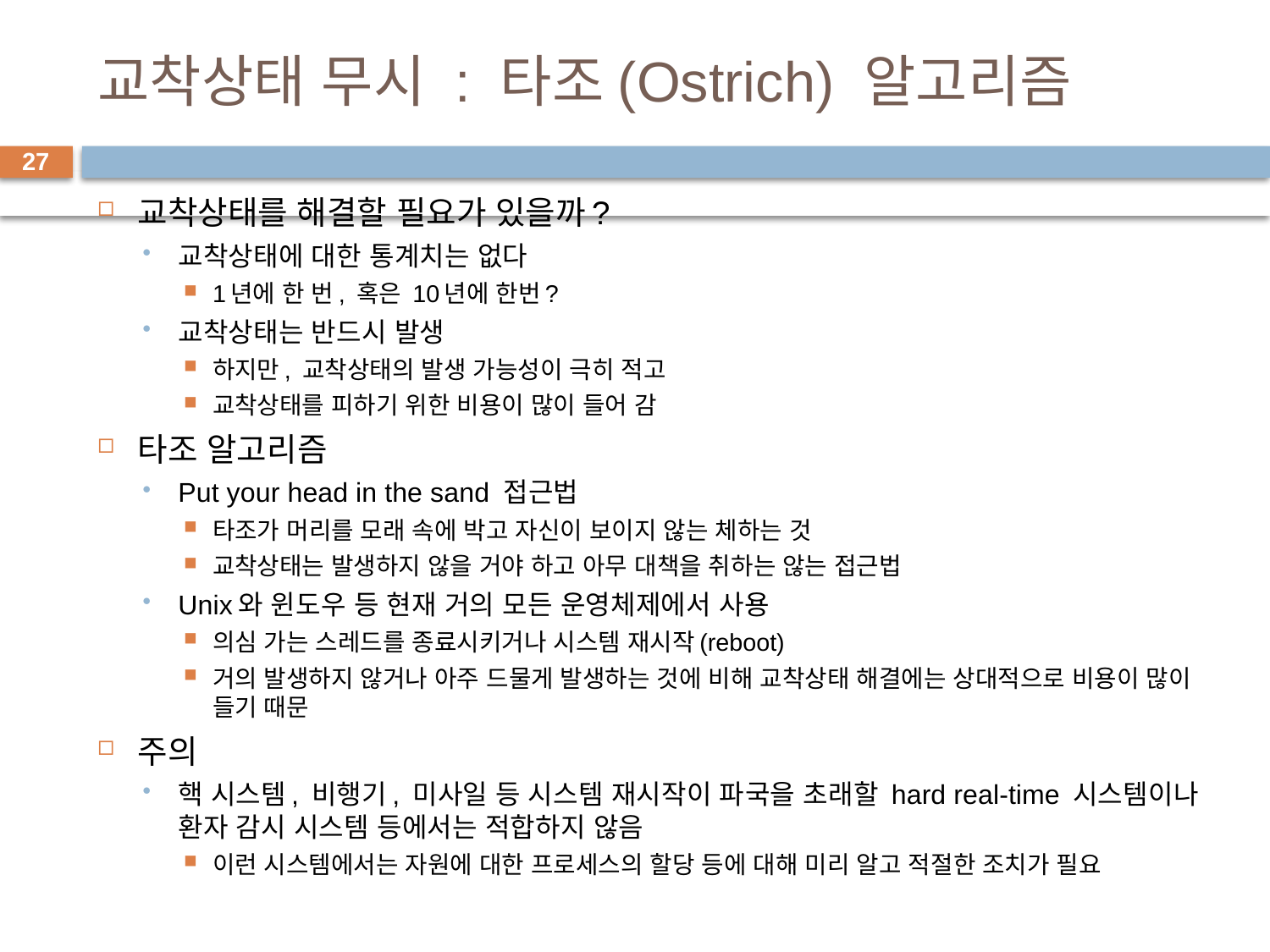

# 교착상태 무시 : 타조(Ostrich) 알고리즘
27
교착상태를 해결할 필요가 있을까?
교착상태에 대한 통계치는 없다
1년에 한 번, 혹은 10년에 한번?
교착상태는 반드시 발생
하지만, 교착상태의 발생 가능성이 극히 적고
교착상태를 피하기 위한 비용이 많이 들어 감
타조 알고리즘
Put your head in the sand 접근법
타조가 머리를 모래 속에 박고 자신이 보이지 않는 체하는 것
교착상태는 발생하지 않을 거야 하고 아무 대책을 취하는 않는 접근법
Unix와 윈도우 등 현재 거의 모든 운영체제에서 사용
의심 가는 스레드를 종료시키거나 시스템 재시작(reboot)
거의 발생하지 않거나 아주 드물게 발생하는 것에 비해 교착상태 해결에는 상대적으로 비용이 많이 들기 때문
주의
핵 시스템, 비행기, 미사일 등 시스템 재시작이 파국을 초래할 hard real-time 시스템이나 환자 감시 시스템 등에서는 적합하지 않음
이런 시스템에서는 자원에 대한 프로세스의 할당 등에 대해 미리 알고 적절한 조치가 필요